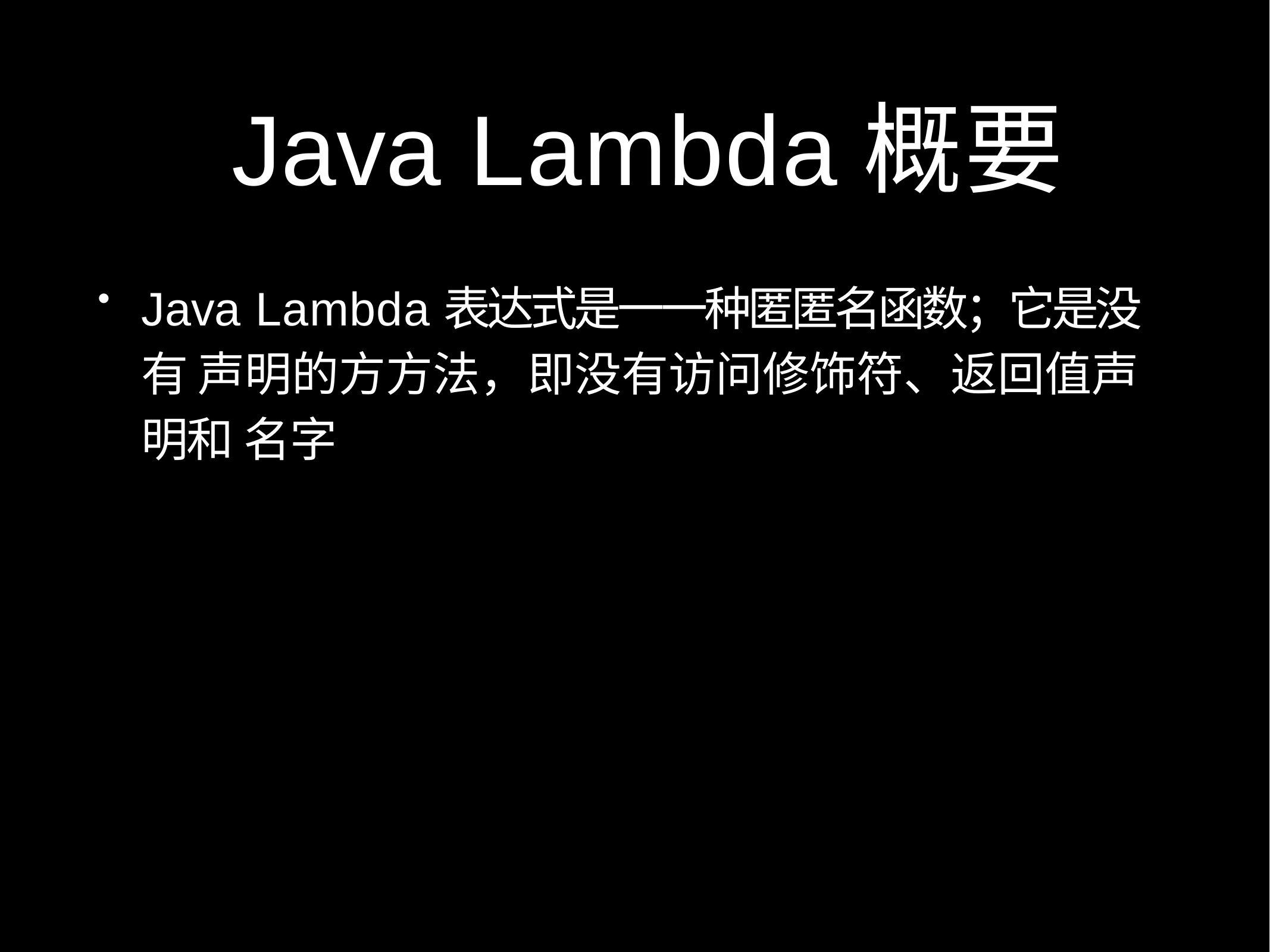

# Java	Lambda概要
Java Lambda表达式是⼀一种匿匿名函数；它是没有 声明的⽅方法，即没有访问修饰符、返回值声明和 名字
•